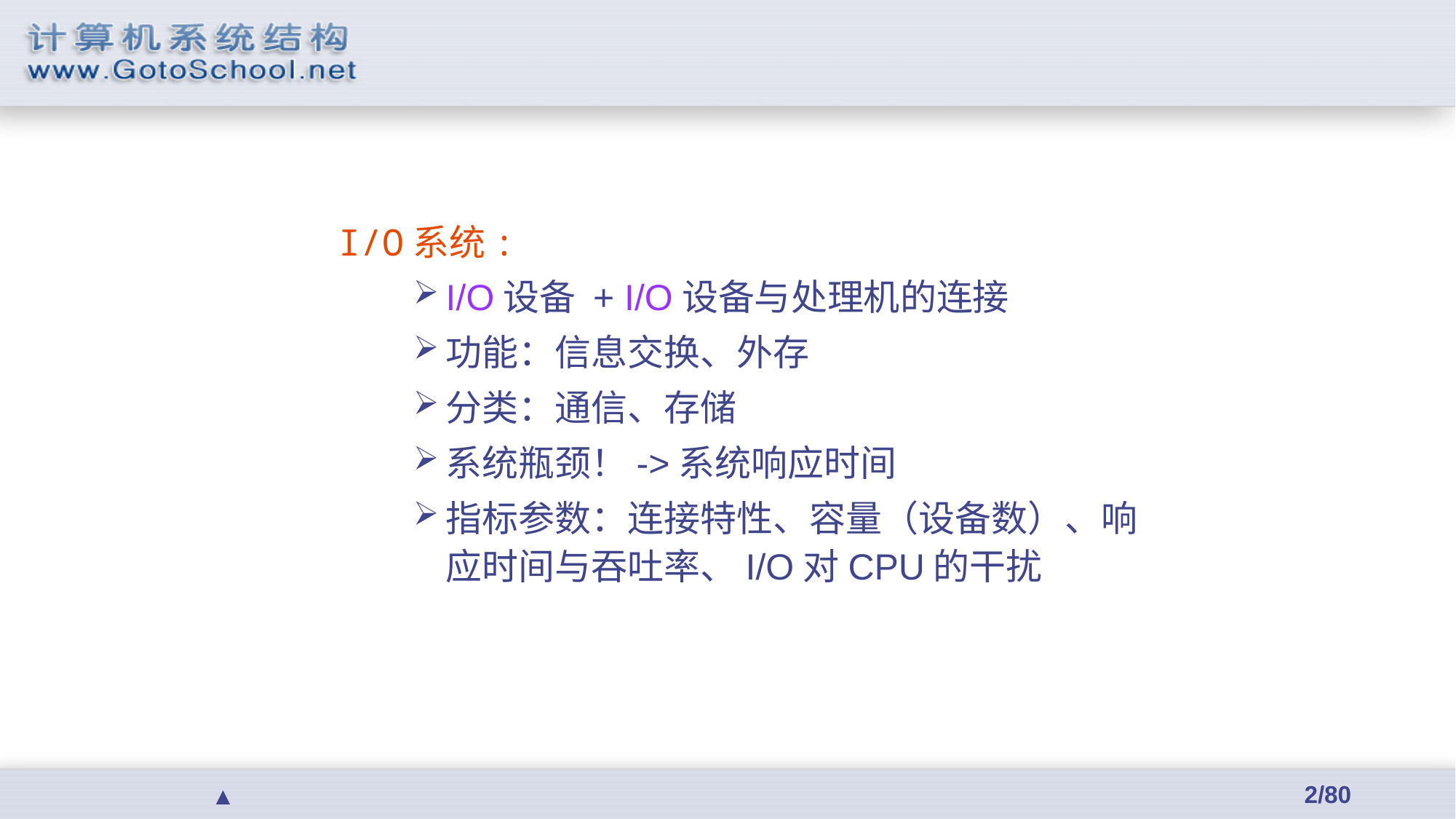

I/O系统:
I/O设备 + I/O设备与处理机的连接
功能：信息交换、外存
分类：通信、存储
系统瓶颈！->系统响应时间
指标参数：连接特性、容量（设备数）、响应时间与吞吐率、I/O对CPU的干扰